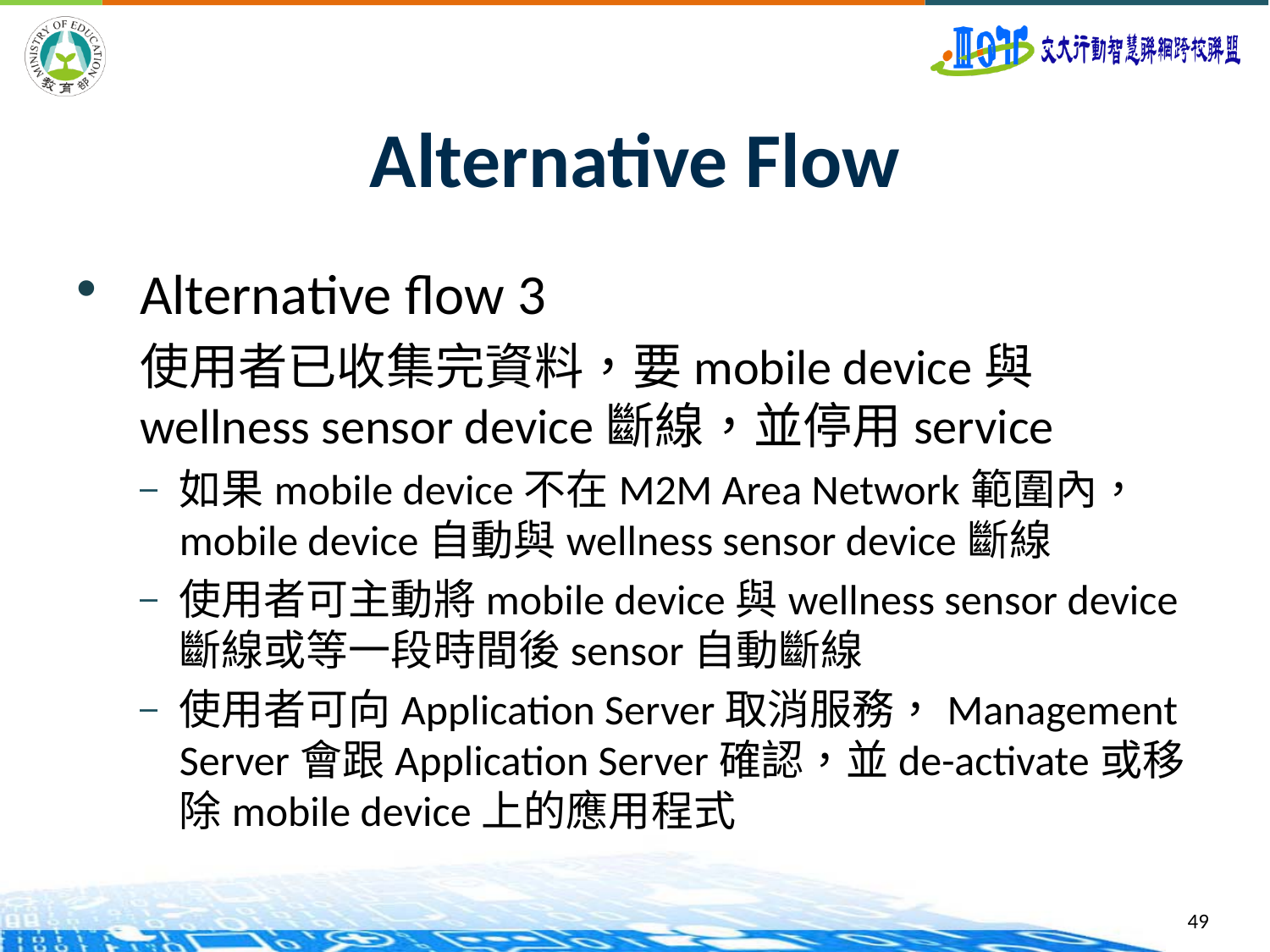

# Alternative Flow
Alternative flow 3
使用者已收集完資料，要mobile device與wellness sensor device斷線，並停用service
如果mobile device不在M2M Area Network範圍內， mobile device自動與wellness sensor device斷線
使用者可主動將mobile device與wellness sensor device斷線或等一段時間後sensor自動斷線
使用者可向Application Server取消服務，Management Server會跟Application Server確認，並de-activate或移除mobile device上的應用程式
49